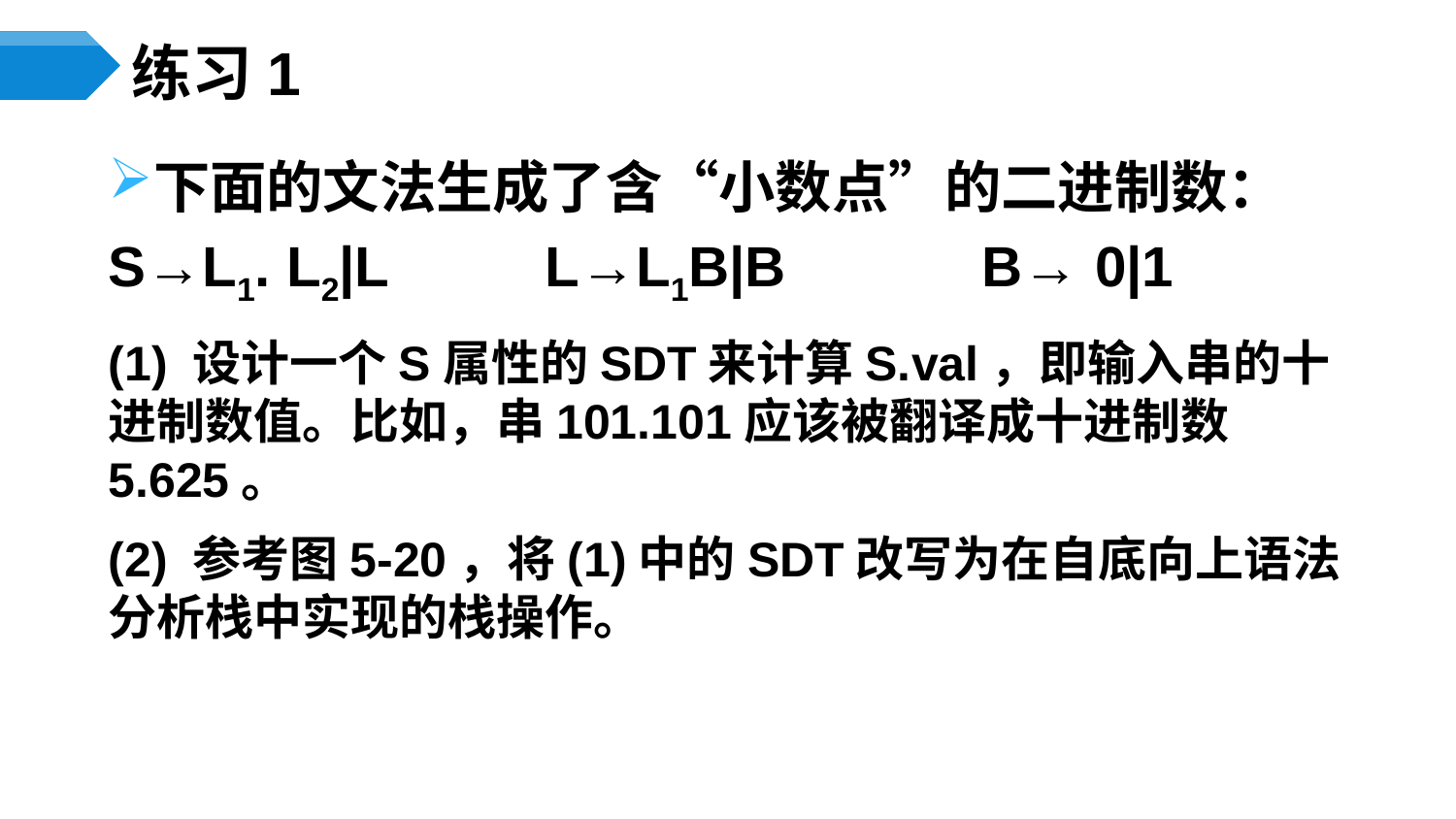

# 练习1
下面的文法生成了含“小数点”的二进制数：
S→L1. L2|L     	L→L1B|B		B→ 0|1
(1) 设计一个S属性的SDT来计算S.val，即输入串的十进制数值。比如，串101.101应该被翻译成十进制数5.625。
(2) 参考图5-20，将(1)中的SDT改写为在自底向上语法分析栈中实现的栈操作。